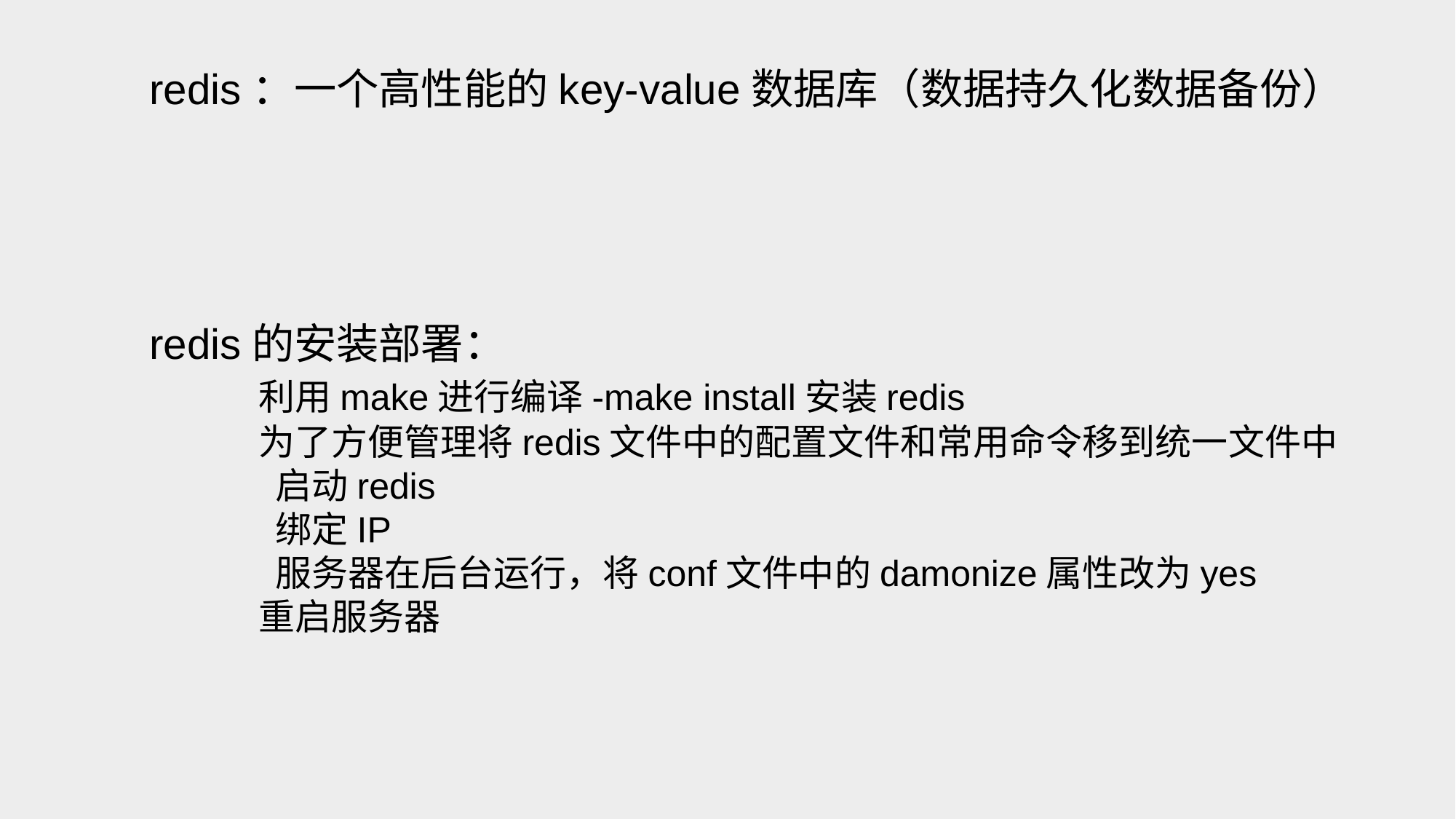

redis：一个高性能的key-value数据库（数据持久化数据备份）

redis的安装部署：
	利用make进行编译-make install安装redis
	为了方便管理将redis文件中的配置文件和常用命令移到统一文件中
	 启动redis
	 绑定IP
	 服务器在后台运行，将conf文件中的damonize属性改为yes
	重启服务器